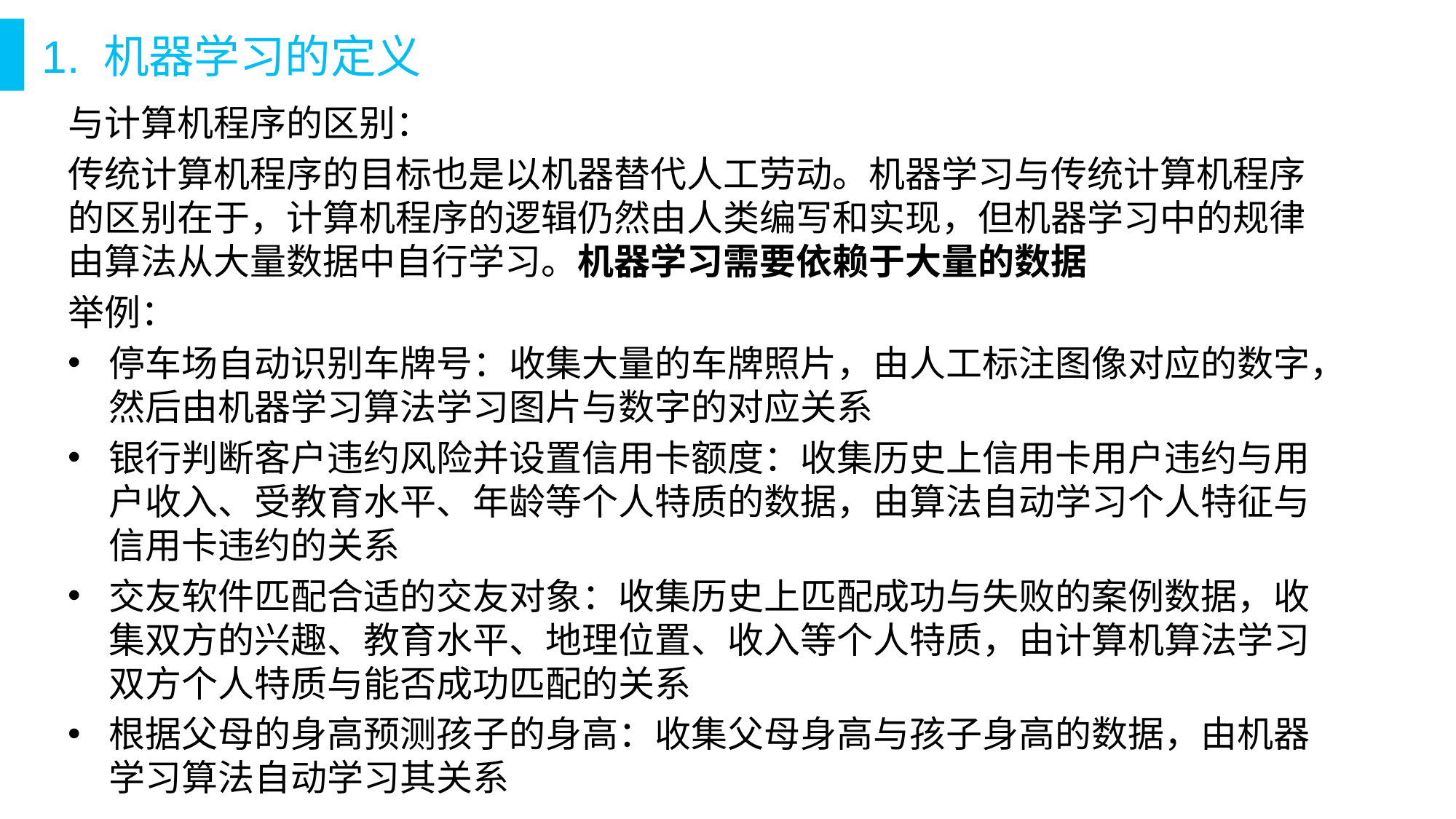

# 1. 机器学习的定义
与计算机程序的区别：
传统计算机程序的目标也是以机器替代人工劳动。机器学习与传统计算机程序的区别在于，计算机程序的逻辑仍然由人类编写和实现，但机器学习中的规律由算法从大量数据中自行学习。机器学习需要依赖于大量的数据
举例：
停车场自动识别车牌号：收集大量的车牌照片，由人工标注图像对应的数字，然后由机器学习算法学习图片与数字的对应关系
银行判断客户违约风险并设置信用卡额度：收集历史上信用卡用户违约与用户收入、受教育水平、年龄等个人特质的数据，由算法自动学习个人特征与信用卡违约的关系
交友软件匹配合适的交友对象：收集历史上匹配成功与失败的案例数据，收集双方的兴趣、教育水平、地理位置、收入等个人特质，由计算机算法学习双方个人特质与能否成功匹配的关系
根据父母的身高预测孩子的身高：收集父母身高与孩子身高的数据，由机器学习算法自动学习其关系